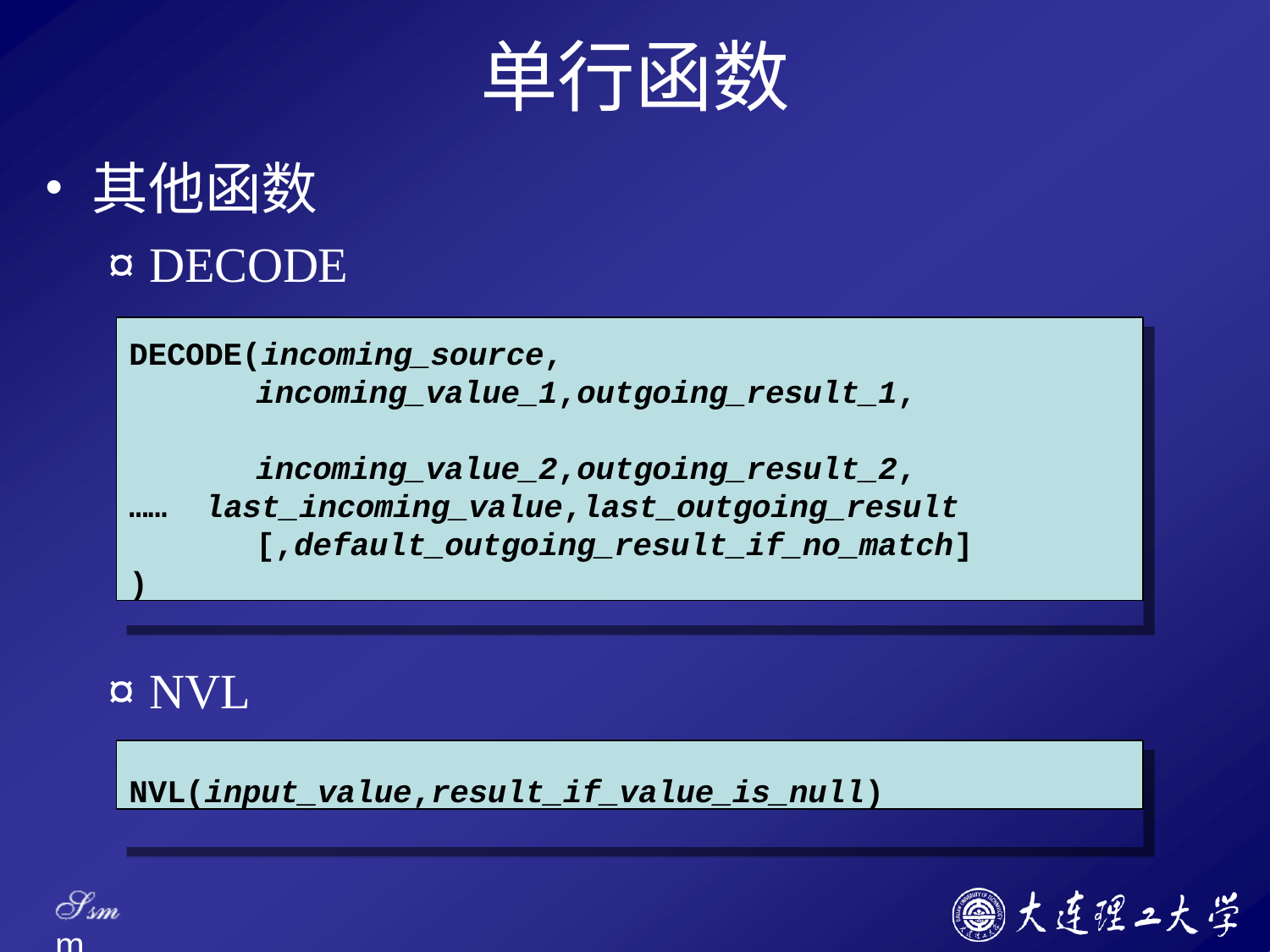

# 单行函数
其他函数
¤ DECODE
DECODE(incoming_source,  incoming_value_1,outgoing_result_1,  incoming_value_2,outgoing_result_2,
……  last_incoming_value,last_outgoing_result  [,default_outgoing_result_if_no_match]
)

¤ NVL
NVL(input_value,result_if_value_is_null)

Ssm